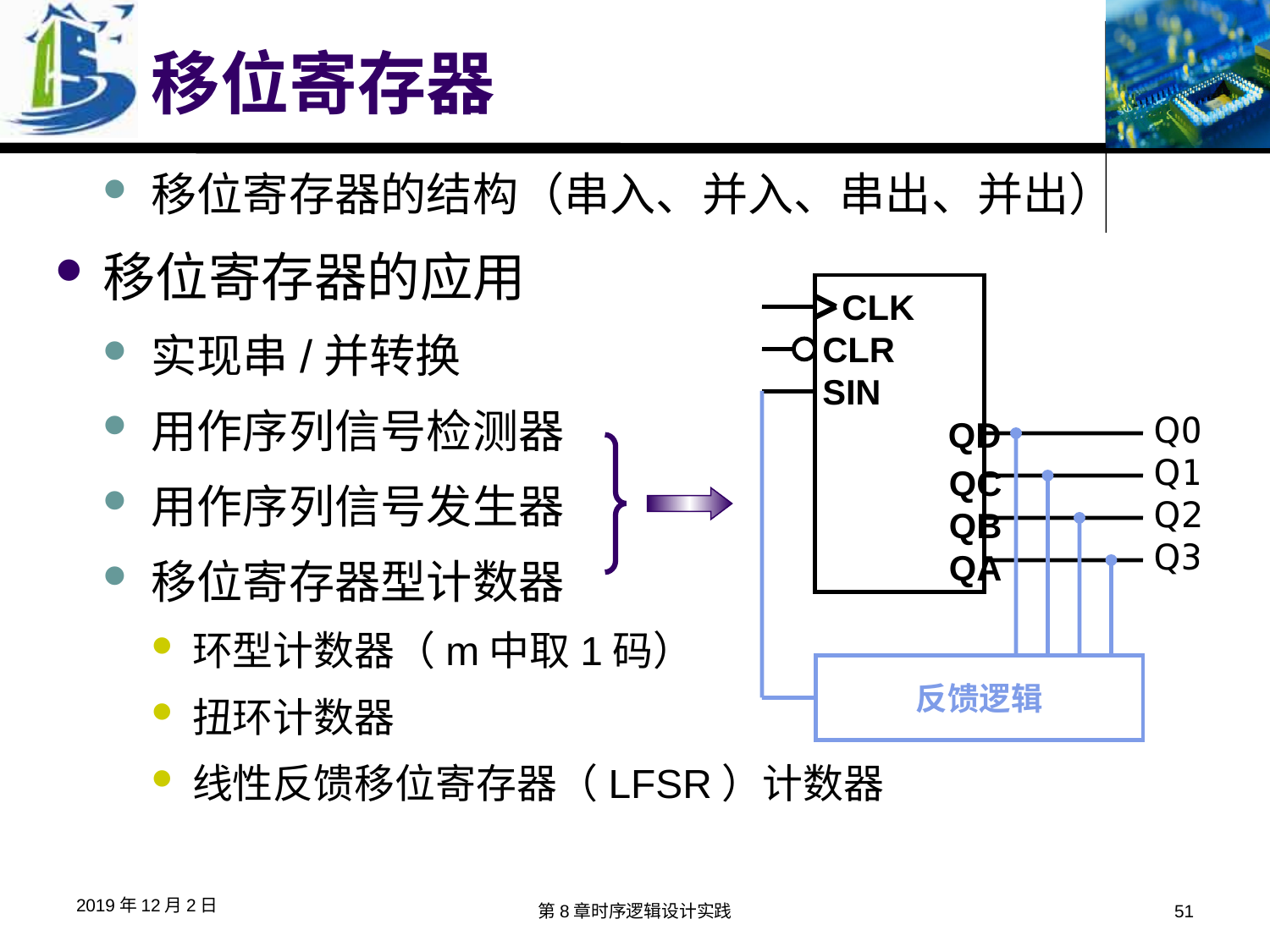

# 移位寄存器
移位寄存器的结构（串入、并入、串出、并出）
移位寄存器的应用
实现串/并转换
用作序列信号检测器
用作序列信号发生器
移位寄存器型计数器
环型计数器（m中取1码）
扭环计数器
线性反馈移位寄存器（LFSR）计数器
  CLK
CLR
SIN
               QD
             QC
             QB
             QA

Q0
Q1
Q2
Q3

反馈逻辑

2019年12月2日
第8章时序逻辑设计实践
51